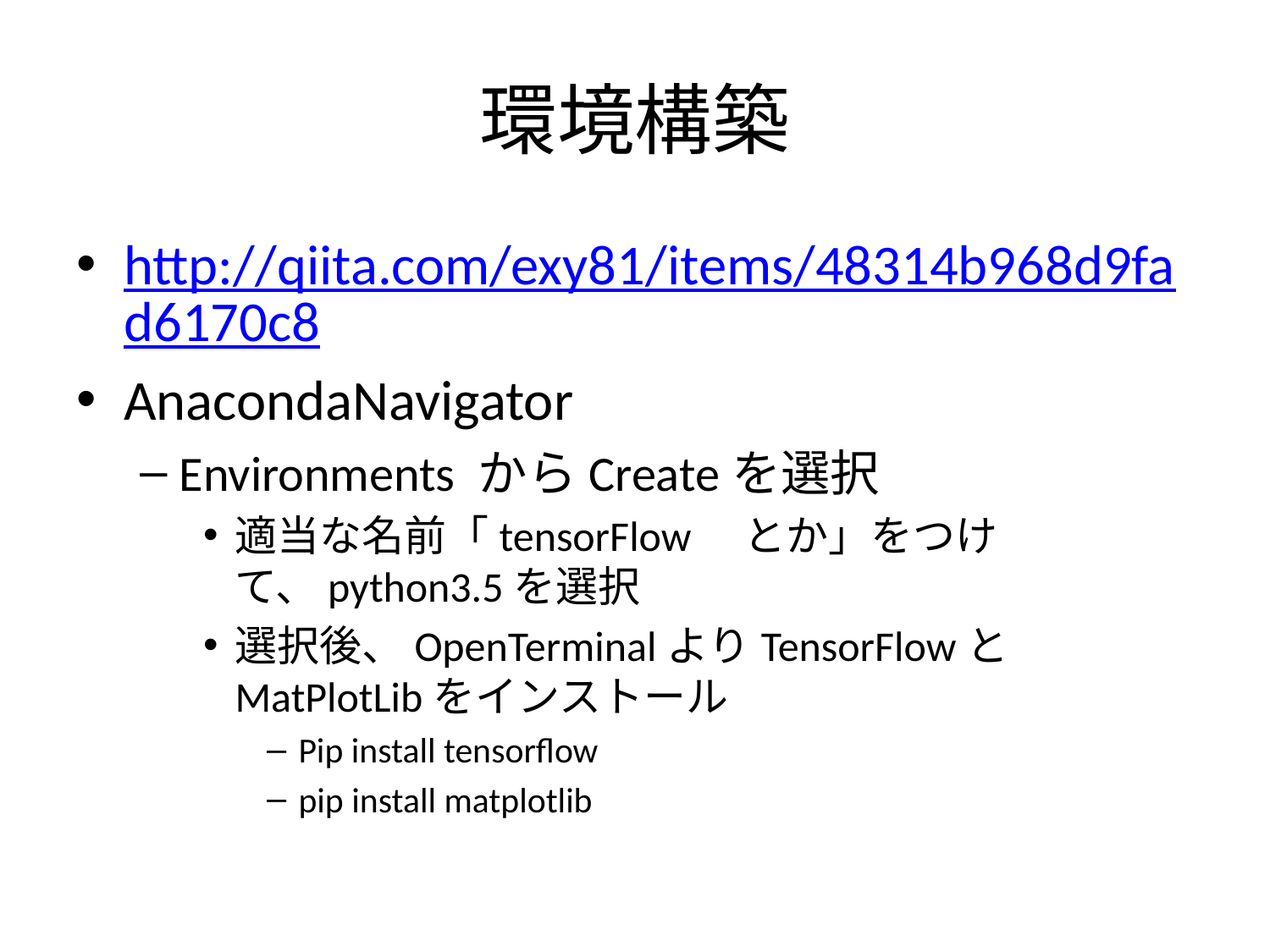

# 環境構築
http://qiita.com/exy81/items/48314b968d9fad6170c8
AnacondaNavigator
Environments からCreateを選択
適当な名前「tensorFlow　とか」をつけて、python3.5を選択
選択後、OpenTerminalよりTensorFlowとMatPlotLibをインストール
Pip install tensorflow
pip install matplotlib